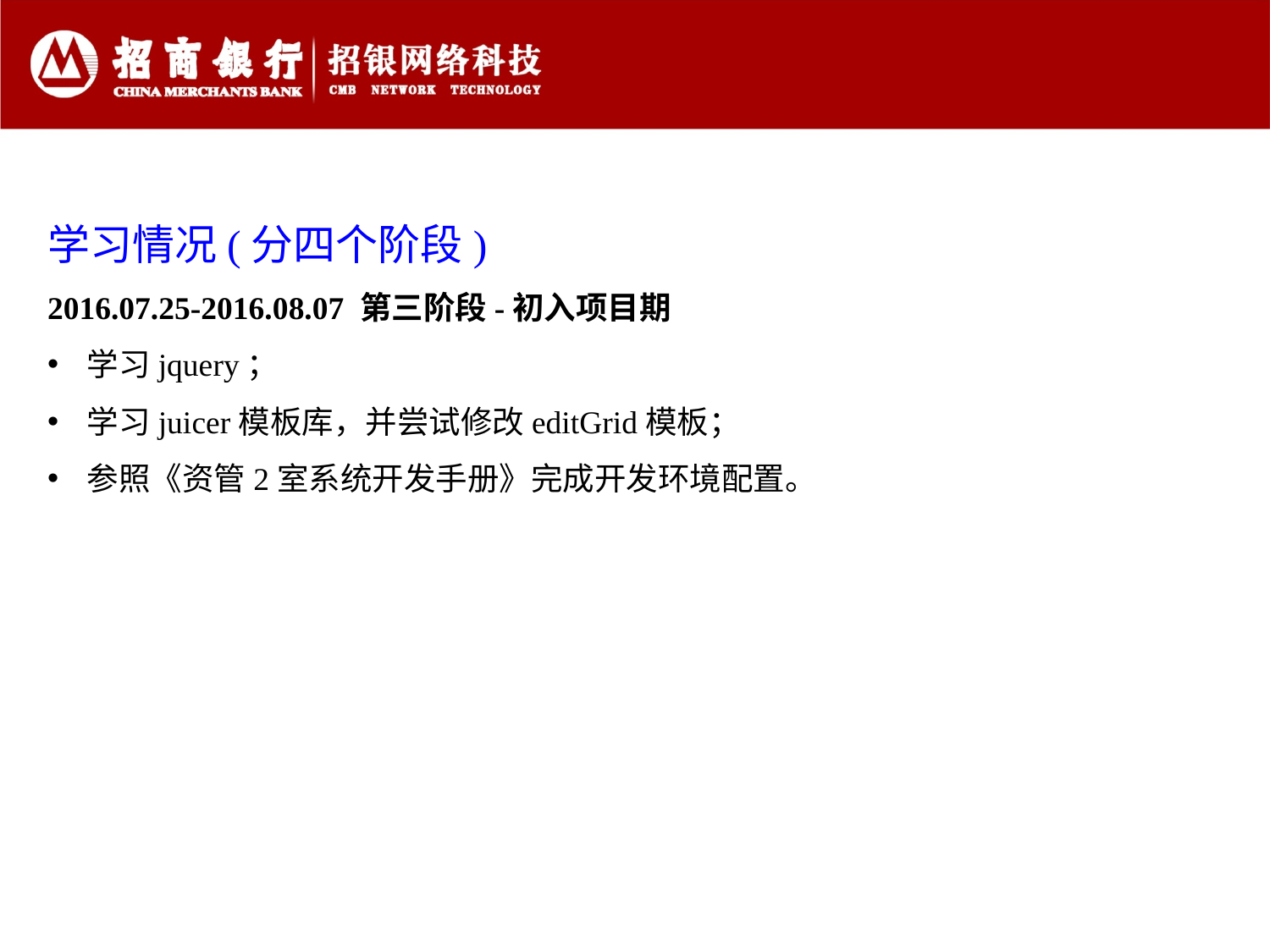

学习情况(分四个阶段)
2016.07.25-2016.08.07 第三阶段-初入项目期
学习jquery；
学习juicer模板库，并尝试修改editGrid模板；
参照《资管2室系统开发手册》完成开发环境配置。